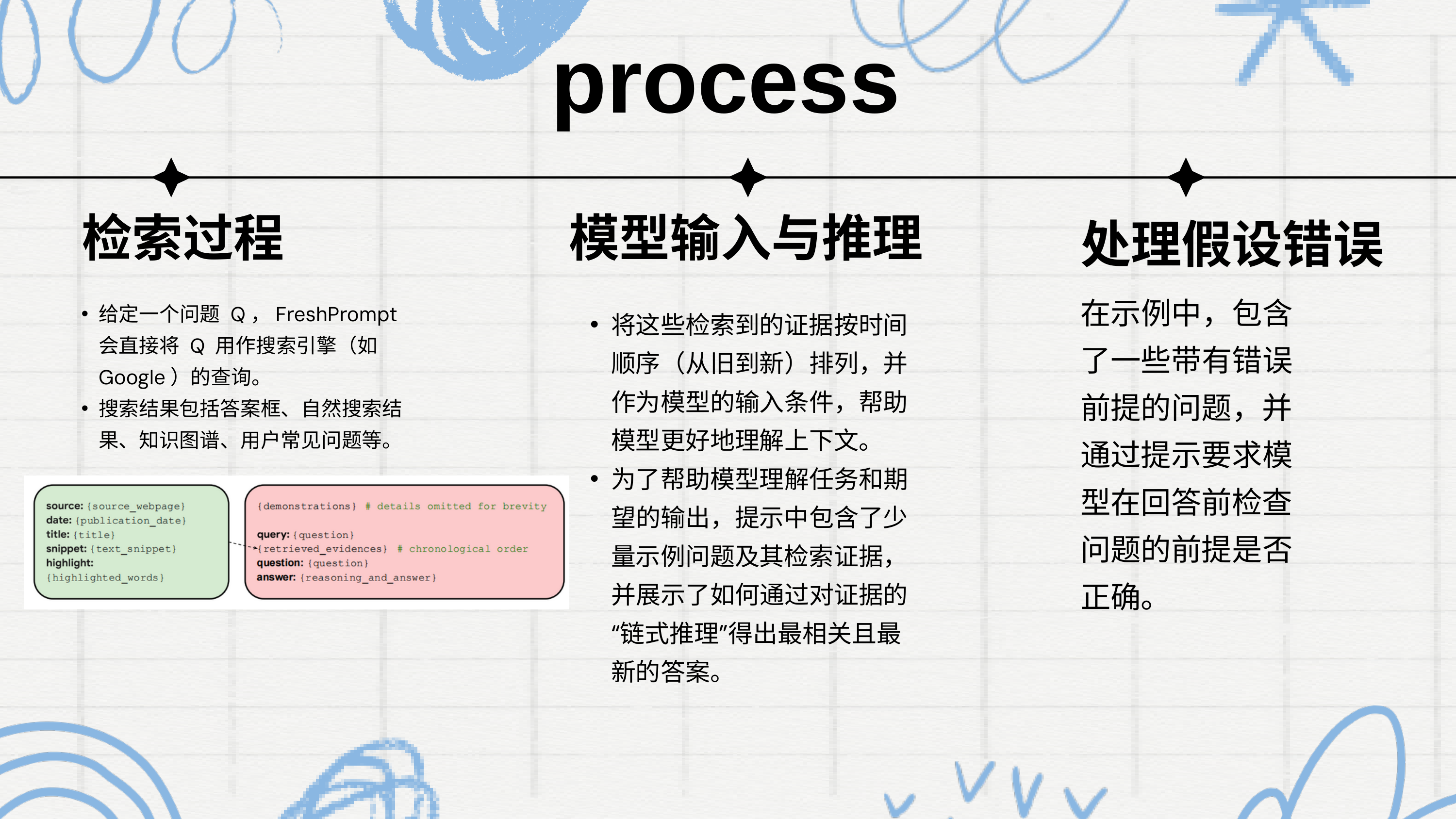

process

检索过程
模型输入与推理
处理假设错误

将这些检索到的证据按时间顺序（从旧到新）排列，并作为模型的输入条件，帮助模型更好地理解上下文。
为了帮助模型理解任务和期望的输出，提示中包含了少量示例问题及其检索证据，并展示了如何通过对证据的“链式推理”得出最相关且最新的答案。

给定一个问题 Q，FreshPrompt 会直接将 Q 用作搜索引擎（如Google）的查询。
搜索结果包括答案框、自然搜索结果、知识图谱、用户常见问题等。

在示例中，包含了一些带有错误前提的问题，并通过提示要求模型在回答前检查问题的前提是否正确。